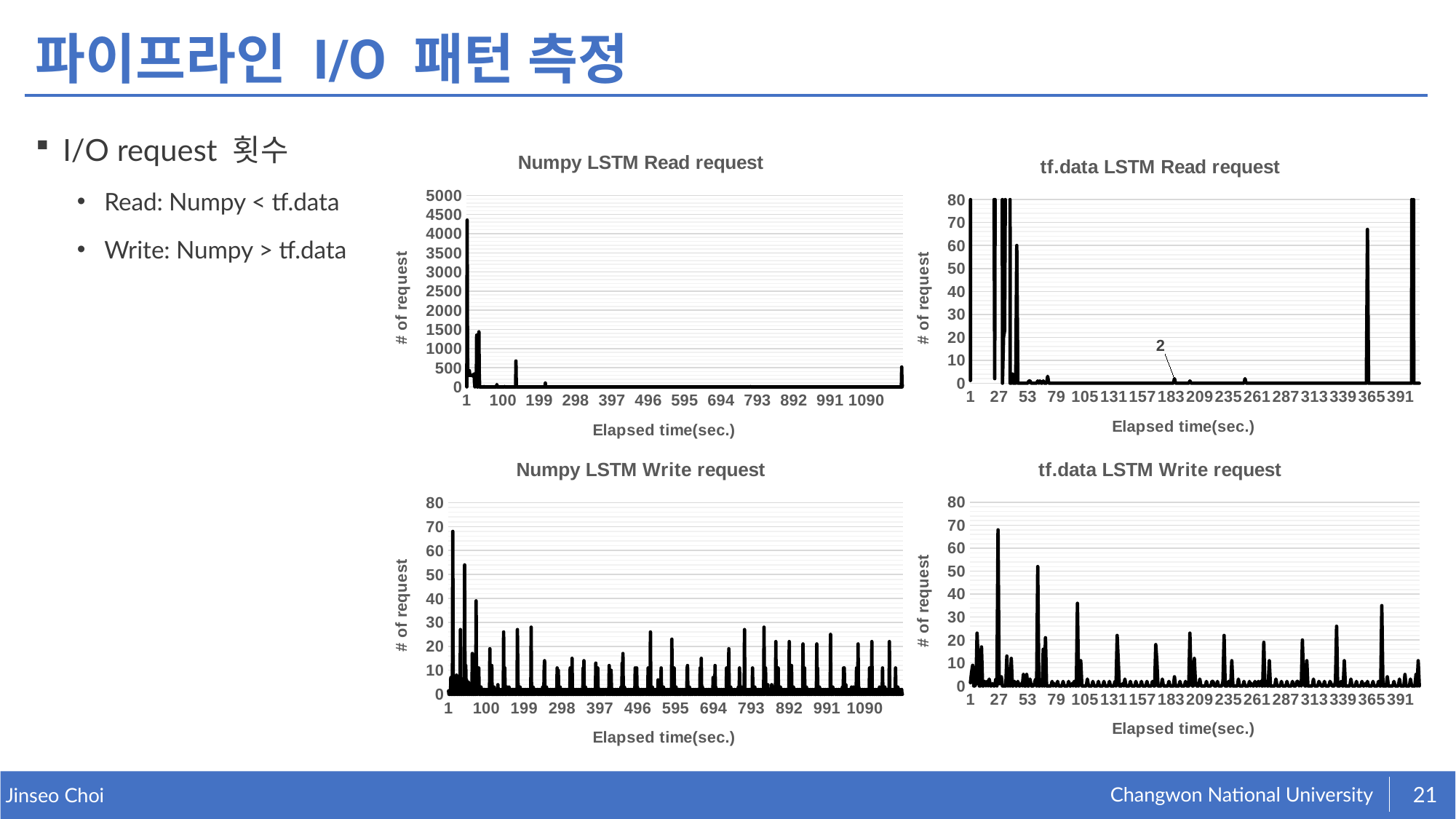

# 파이프라인 I/O 패턴 측정
I/O request 횟수
Read: Numpy < tf.data
Write: Numpy > tf.data

### Chart: Numpy LSTM Read request

| Category |  |
|---|---|

### Chart: tf.data LSTM Read request

| Category |  |
|---|---|

### Chart: Numpy LSTM Write request

| Category |  |
|---|---|

### Chart: tf.data LSTM Write request

| Category |  |
|---|---|
21